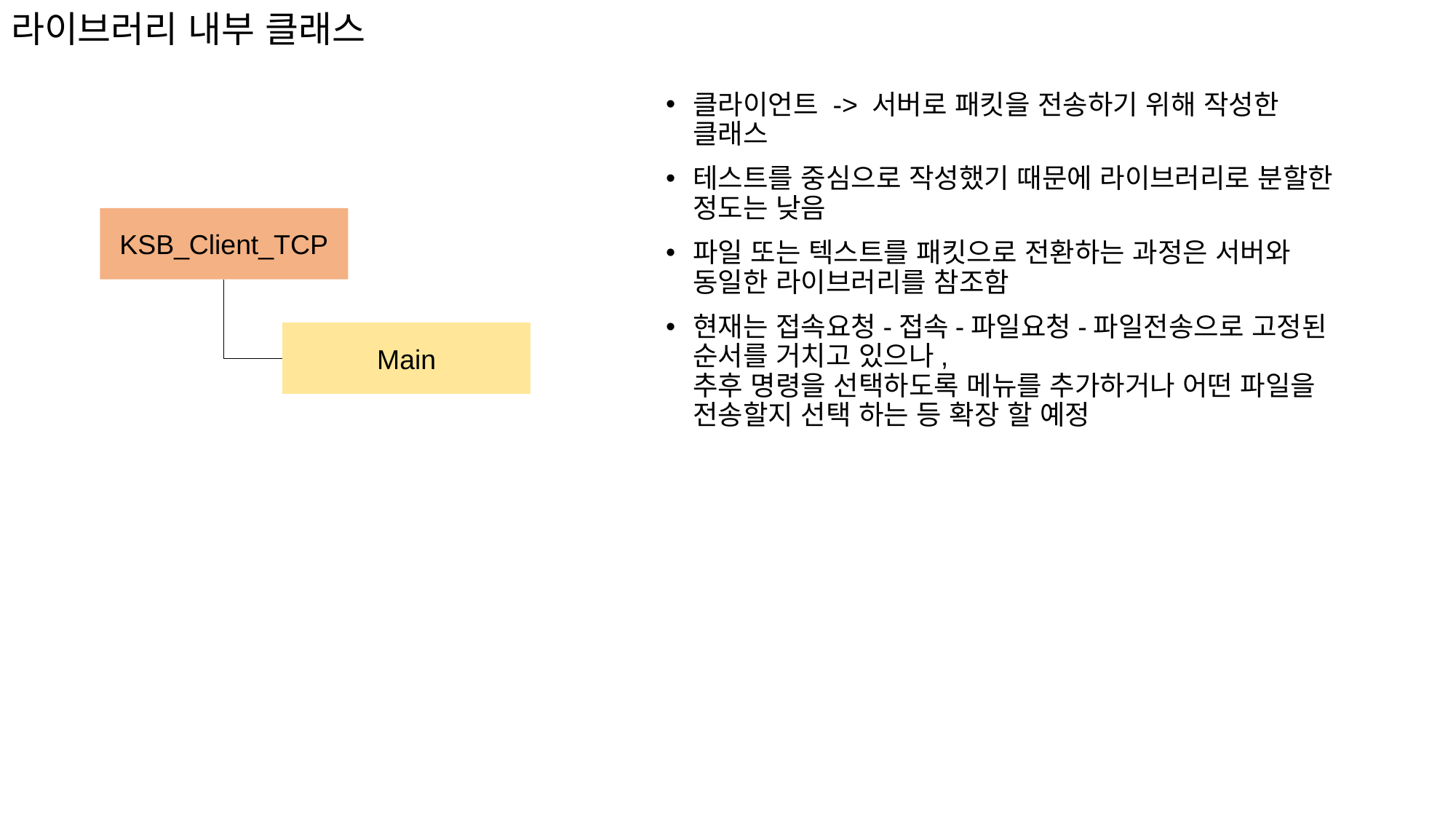

# 라이브러리 내부 클래스
클라이언트 -> 서버로 패킷을 전송하기 위해 작성한 클래스
테스트를 중심으로 작성했기 때문에 라이브러리로 분할한 정도는 낮음
파일 또는 텍스트를 패킷으로 전환하는 과정은 서버와 동일한 라이브러리를 참조함
현재는 접속요청-접속-파일요청-파일전송으로 고정된 순서를 거치고 있으나,
추후 명령을 선택하도록 메뉴를 추가하거나 어떤 파일을 전송할지 선택 하는 등 확장 할 예정
KSB_Client_TCP
Main